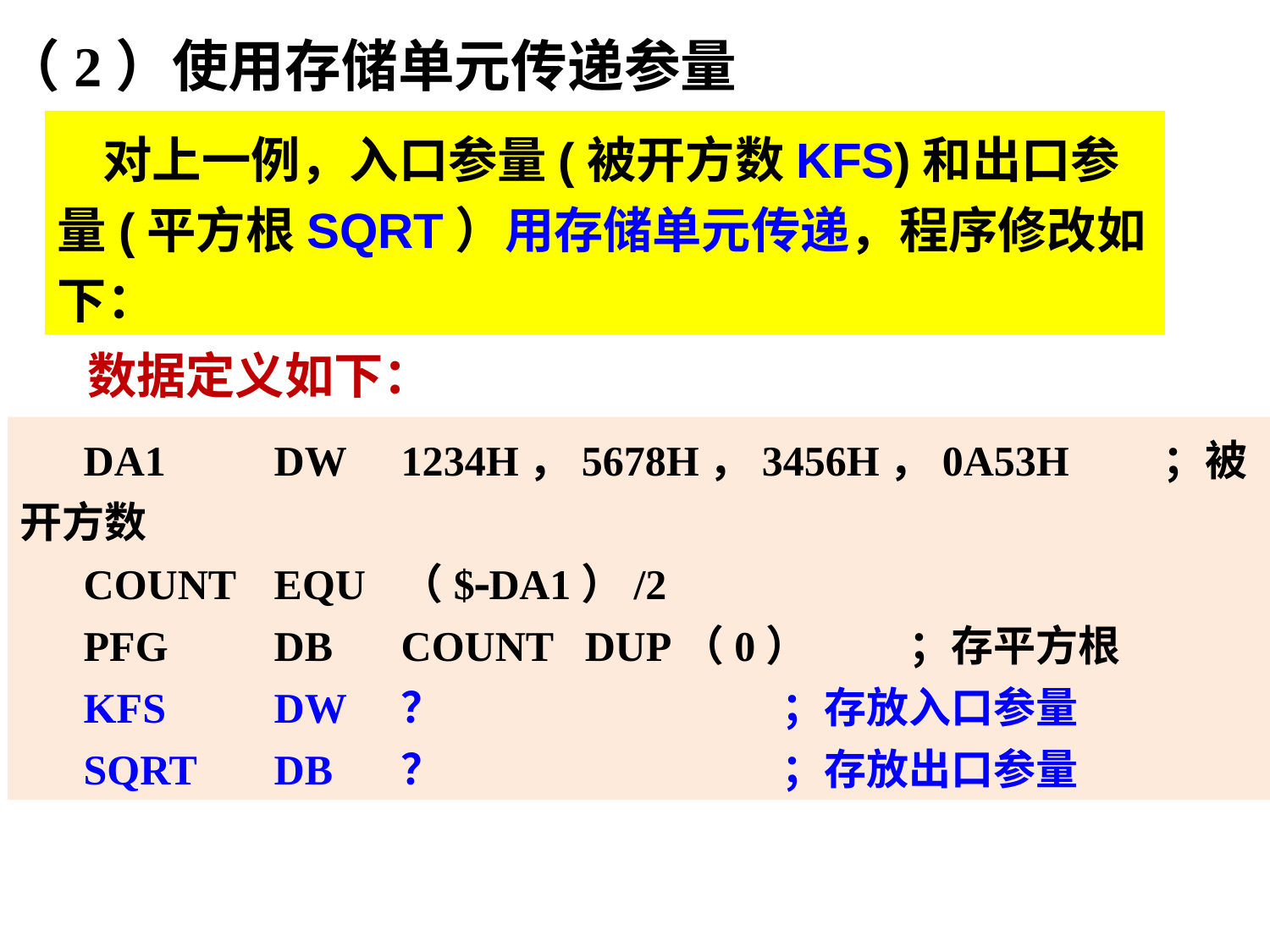

（2）使用存储单元传递参量
   对上一例，入口参量(被开方数KFS)和出口参量(平方根SQRT）用存储单元传递，程序修改如下：
数据定义如下：
DA1	DW	1234H，5678H，3456H，0A53H	；被开方数
COUNT	EQU	（$−DA1）/2
PFG	DB	COUNT   DUP（0）	；存平方根
KFS	DW	？			；存放入口参量
SQRT	DB	？			；存放出口参量
115